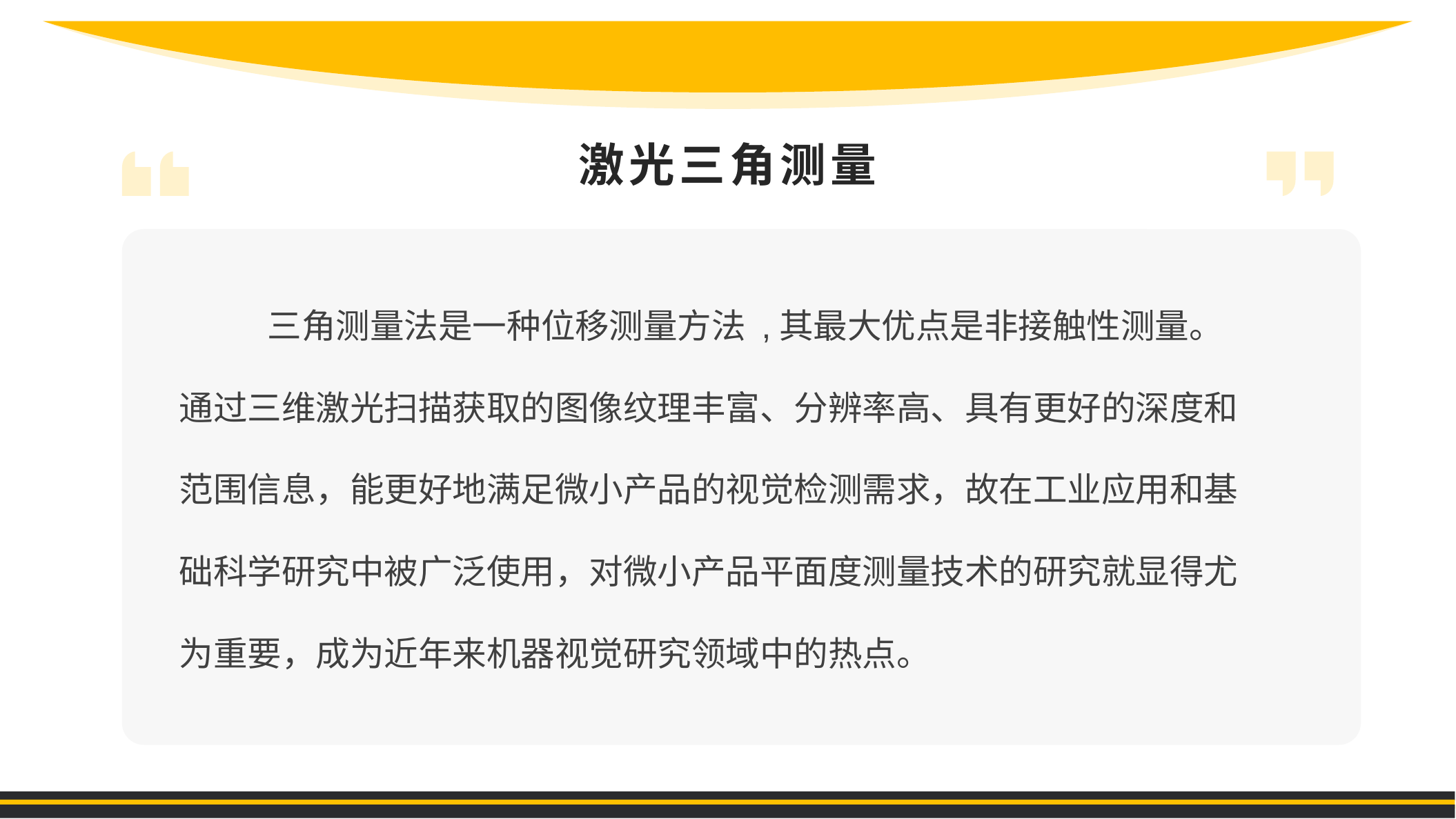

激光三角测量

         三角测量法是一种位移测量方法 ,其最大优点是非接触性测量。通过三维激光扫描获取的图像纹理丰富、分辨率高、具有更好的深度和范围信息，能更好地满足微小产品的视觉检测需求，故在工业应用和基础科学研究中被广泛使用，对微小产品平面度测量技术的研究就显得尤为重要，成为近年来机器视觉研究领域中的热点。